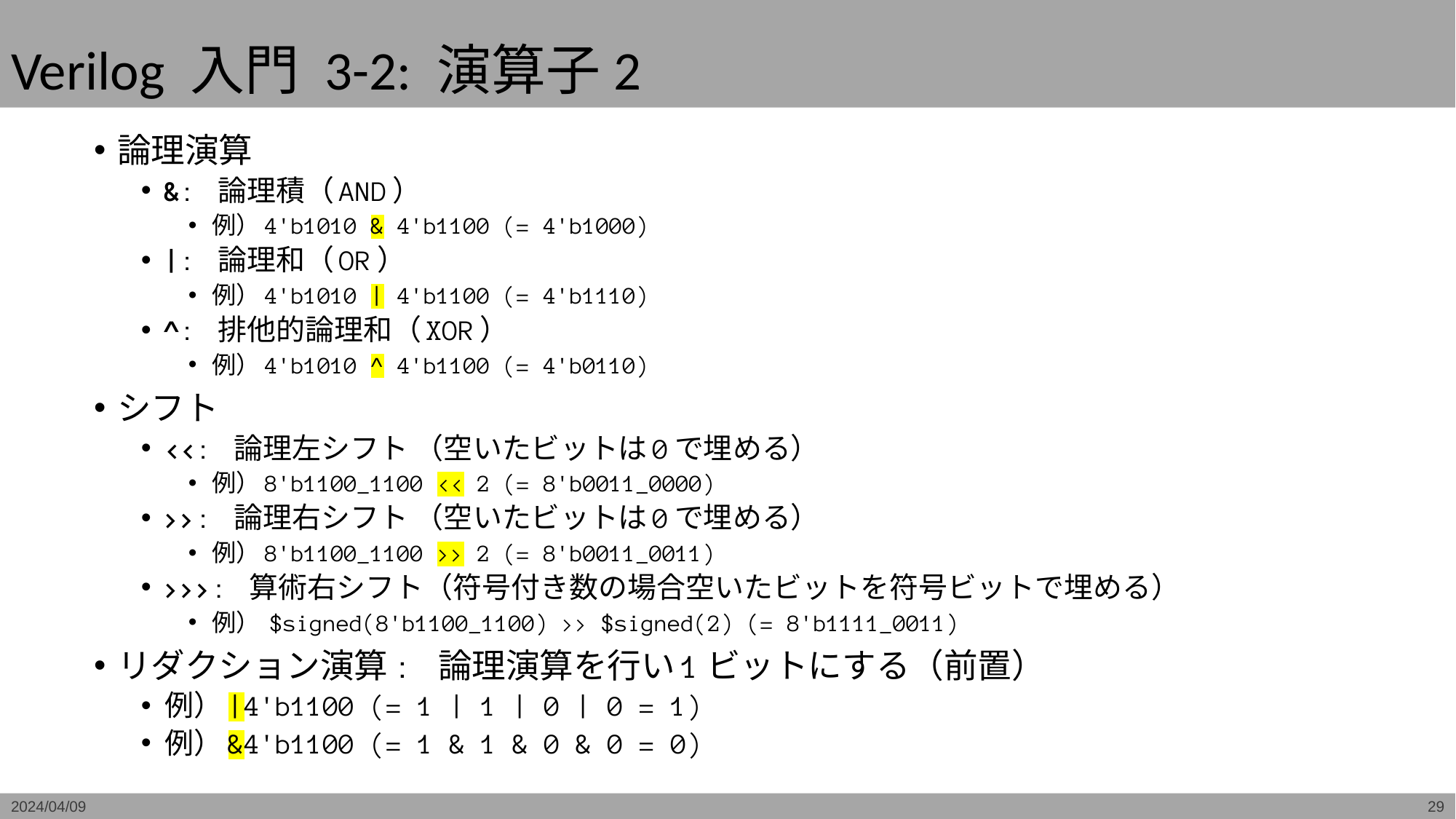

# Verilog 入門 3-2: 演算子2
論理演算
&: 論理積（AND）
例）4'b1010 & 4'b1100 (= 4'b1000)
|: 論理和（OR）
例）4'b1010 | 4'b1100 (= 4'b1110)
^: 排他的論理和（XOR）
例）4'b1010 ^ 4'b1100 (= 4'b0110)
シフト
<<: 論理左シフト （空いたビットは0で埋める）
例）8'b1100_1100 << 2 (= 8'b0011_0000)
>>: 論理右シフト （空いたビットは0で埋める）
例）8'b1100_1100 >> 2 (= 8'b0011_0011)
>>>: 算術右シフト（符号付き数の場合空いたビットを符号ビットで埋める）
例） $signed(8'b1100_1100) >> $signed(2) (= 8'b1111_0011)
リダクション演算: 論理演算を行い1ビットにする（前置）
例）|4'b1100 (= 1 | 1 | 0 | 0 = 1)
例）&4'b1100 (= 1 & 1 & 0 & 0 = 0)

2024/04/09
29